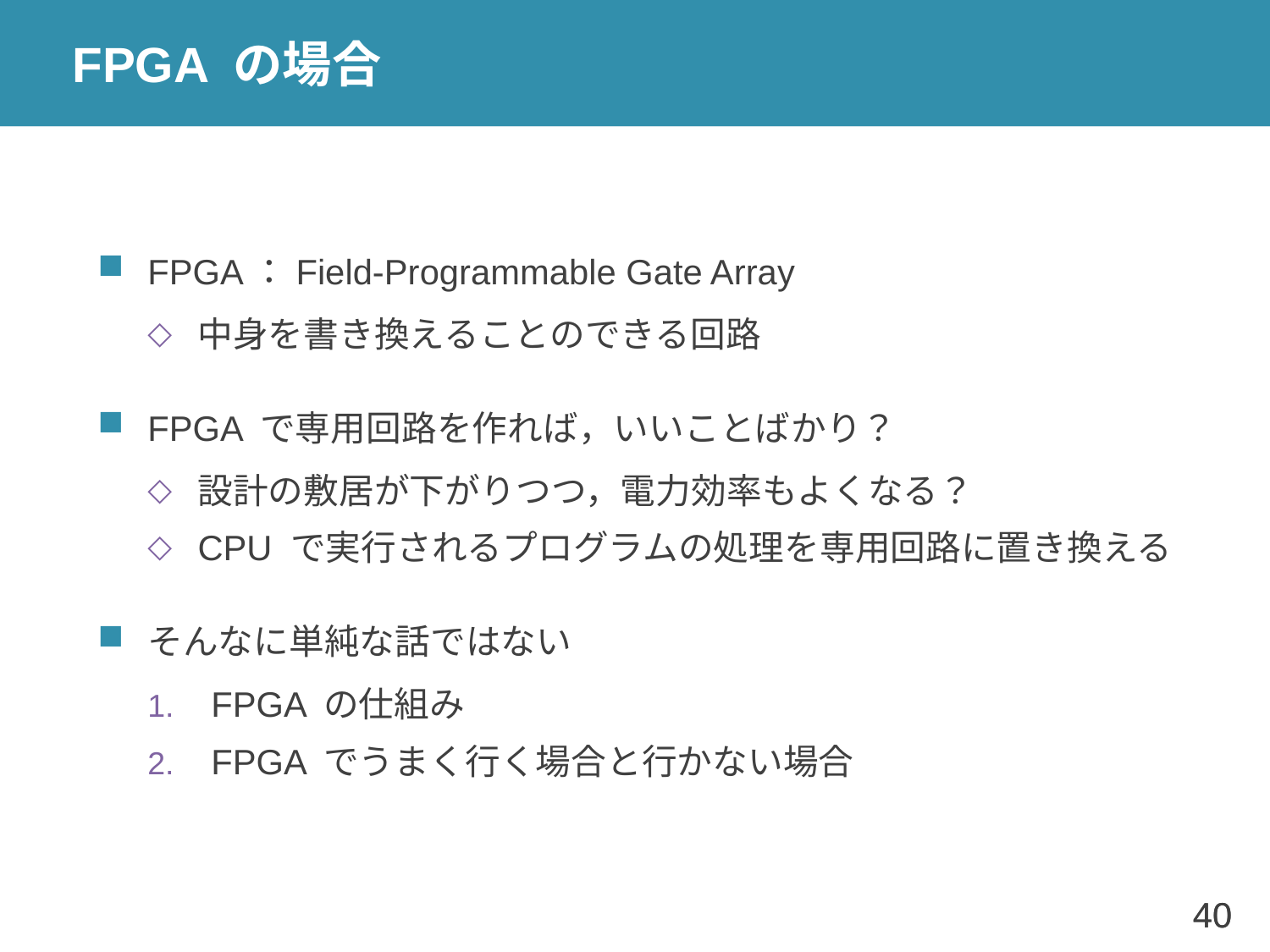

# FPGA の場合
FPGA：Field-Programmable Gate Array
中身を書き換えることのできる回路
FPGA で専用回路を作れば，いいことばかり？
設計の敷居が下がりつつ，電力効率もよくなる？
CPU で実行されるプログラムの処理を専用回路に置き換える
そんなに単純な話ではない
FPGA の仕組み
FPGA でうまく行く場合と行かない場合